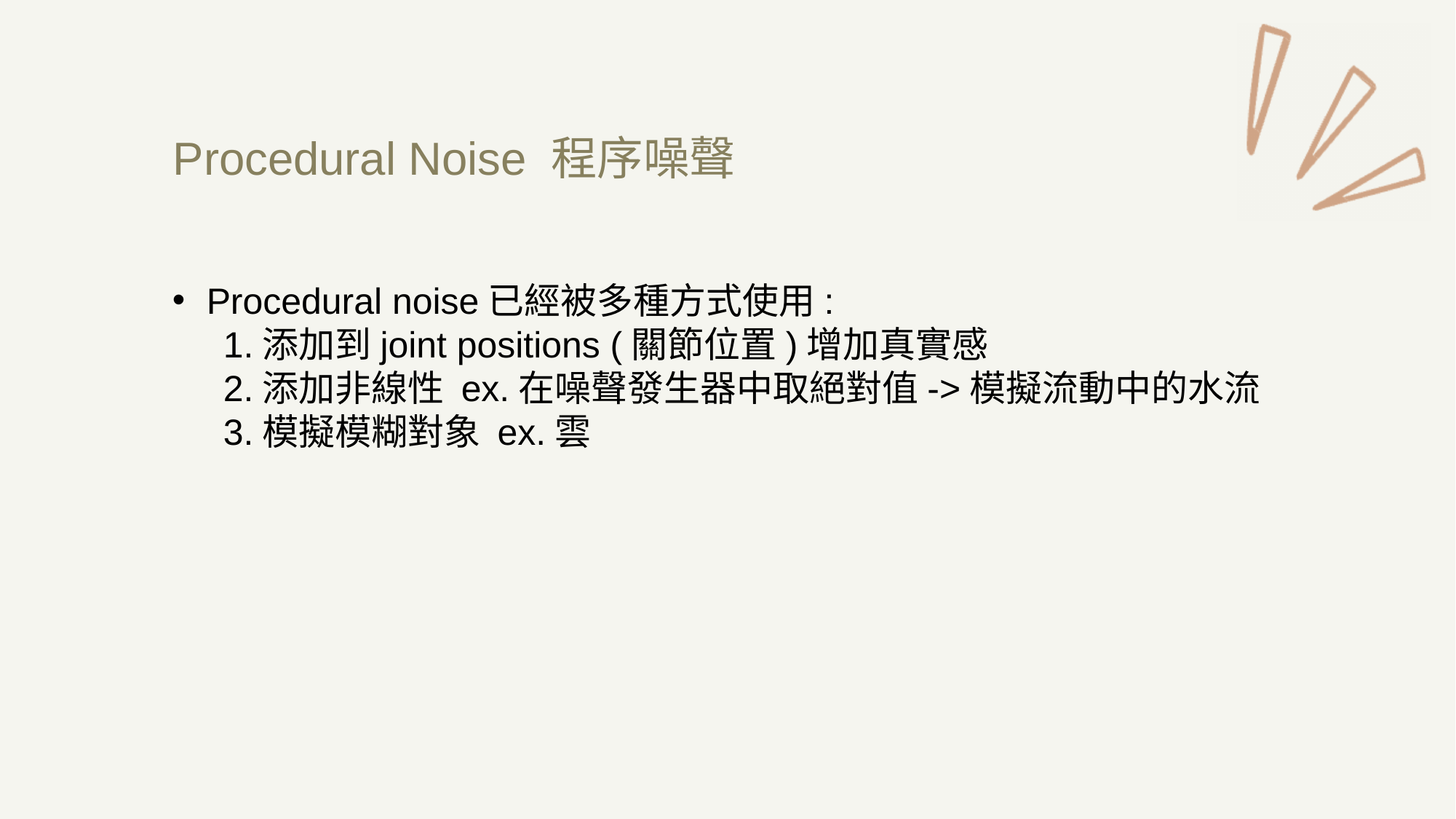

# Procedural Noise 程序噪聲
Procedural noise已經被多種方式使用:
     1.添加到joint positions (關節位置)增加真實感
     2.添加非線性 ex.在噪聲發生器中取絕對值->模擬流動中的水流
     3.模擬模糊對象 ex.雲